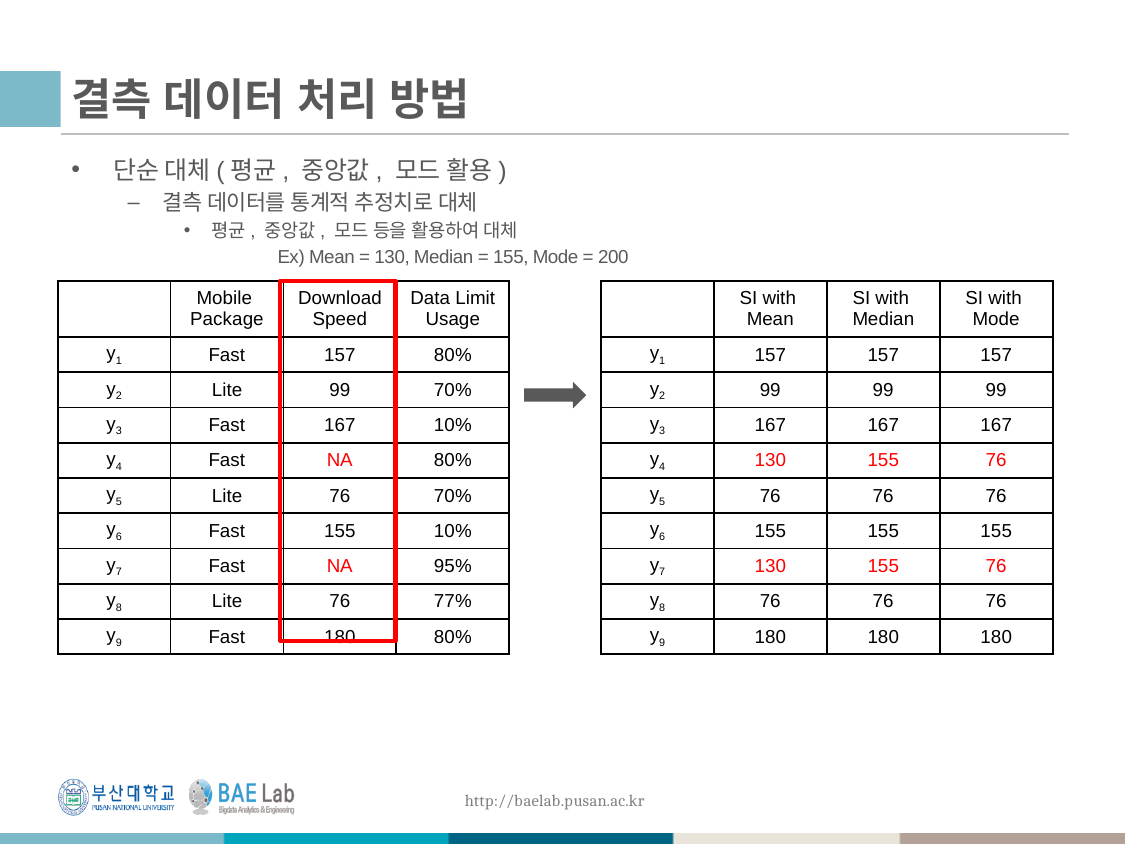

# 결측 데이터 처리 방법
단순 대체(평균, 중앙값, 모드 활용)
결측 데이터를 통계적 추정치로 대체
평균, 중앙값, 모드 등을 활용하여 대체
	Ex) Mean = 130, Median = 155, Mode = 200

|  | Mobile Package | Download Speed | Data Limit Usage |
| --- | --- | --- | --- |
| y1 | Fast | 157 | 80% |
| y2 | Lite | 99 | 70% |
| y3 | Fast | 167 | 10% |
| y4 | Fast | NA | 80% |
| y5 | Lite | 76 | 70% |
| y6 | Fast | 155 | 10% |
| y7 | Fast | NA | 95% |
| y8 | Lite | 76 | 77% |
| y9 | Fast | 180 | 80% |

|  | SI with Mean | SI with Median | SI with Mode |
| --- | --- | --- | --- |
| y1 | 157 | 157 | 157 |
| y2 | 99 | 99 | 99 |
| y3 | 167 | 167 | 167 |
| y4 | 130 | 155 | 76 |
| y5 | 76 | 76 | 76 |
| y6 | 155 | 155 | 155 |
| y7 | 130 | 155 | 76 |
| y8 | 76 | 76 | 76 |
| y9 | 180 | 180 | 180 |